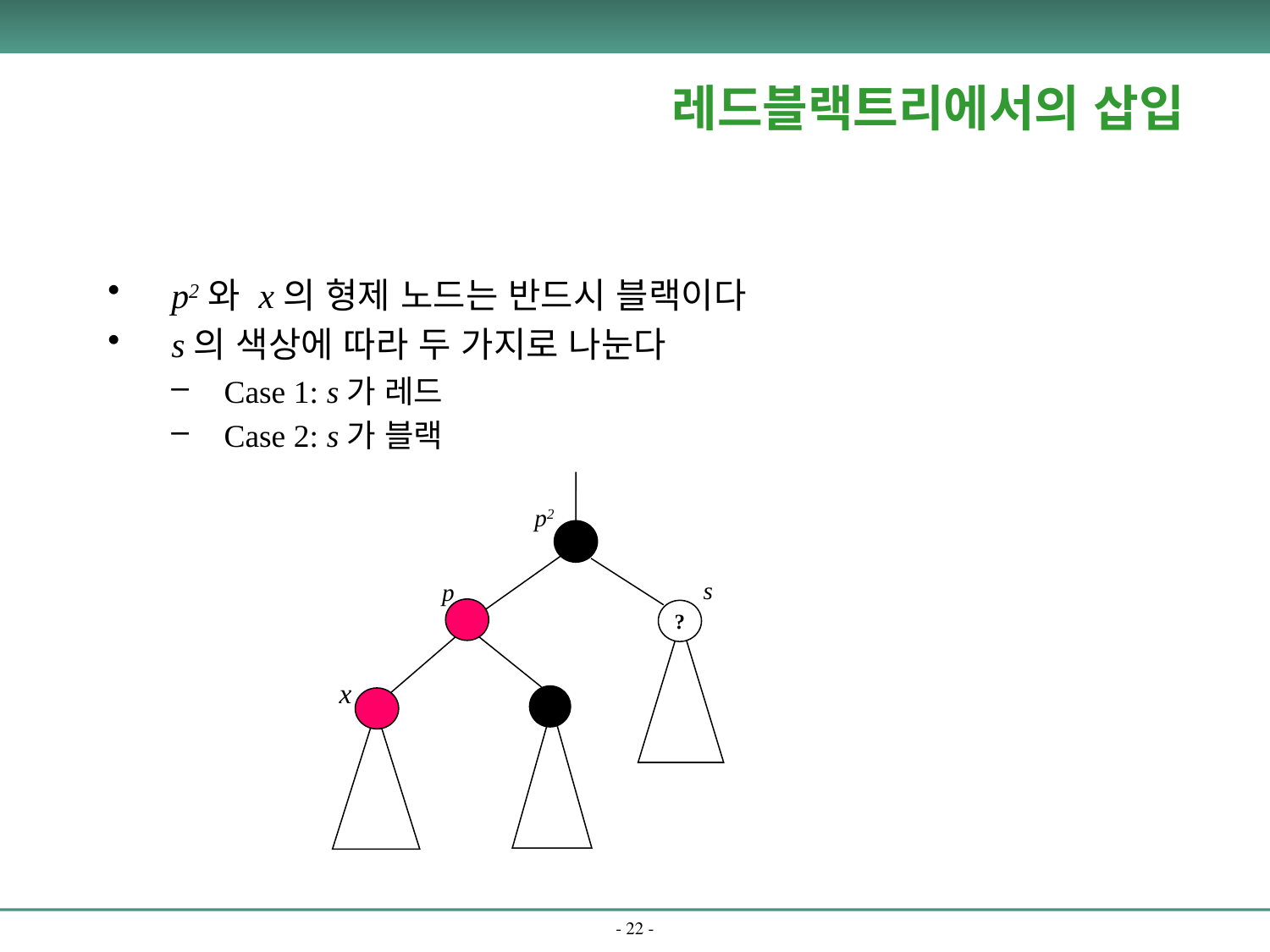

레드블랙트리에서의 삽입
p2와 x의 형제 노드는 반드시 블랙이다
s의 색상에 따라 두 가지로 나눈다
Case 1: s가 레드
Case 2: s가 블랙

p2

s
p

?

x